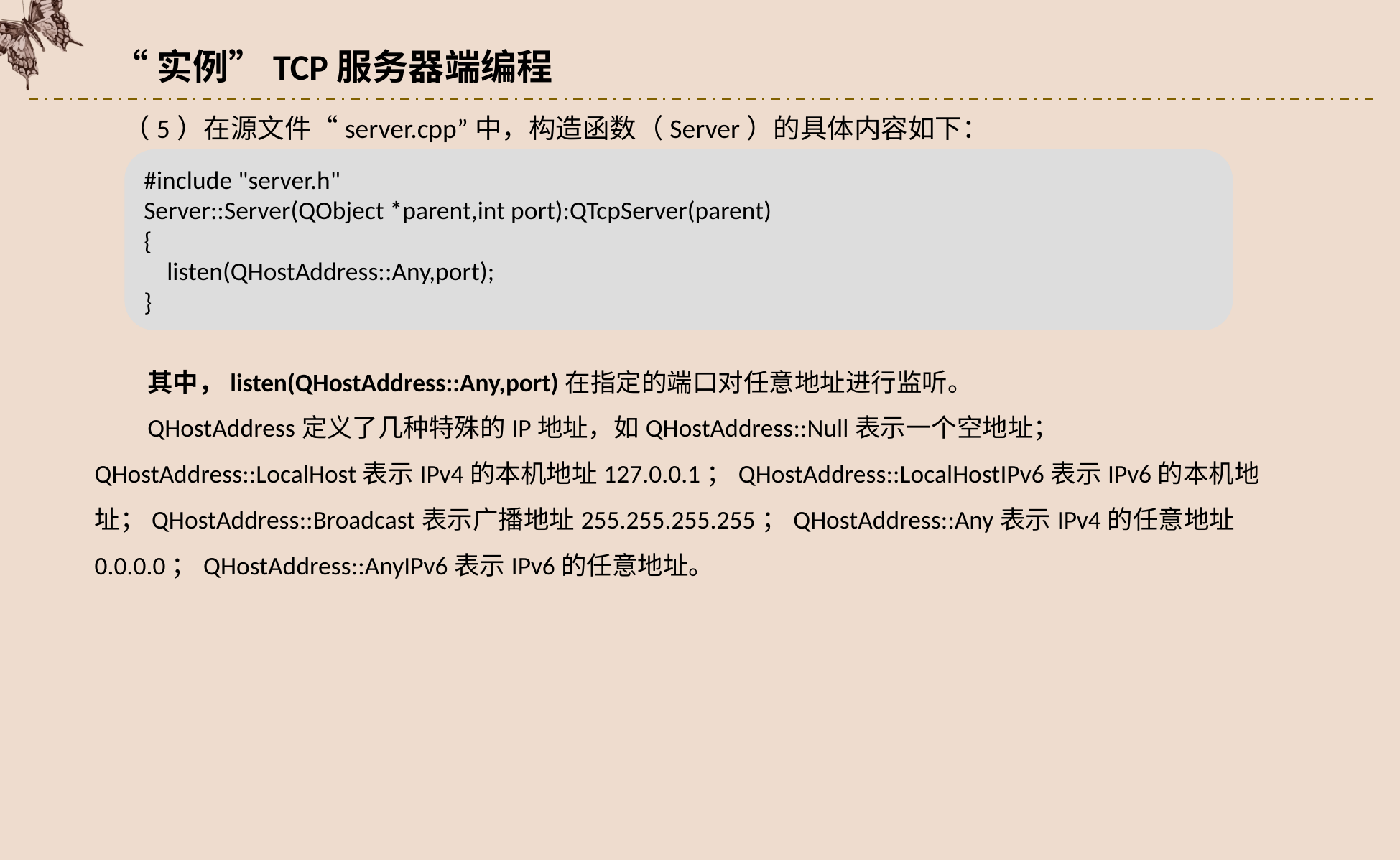

“实例”TCP服务器端编程
（5）在源文件“server.cpp”中，构造函数（Server）的具体内容如下：
#include "server.h"
Server::Server(QObject *parent,int port):QTcpServer(parent)
{
    listen(QHostAddress::Any,port);
}
其中，listen(QHostAddress::Any,port)在指定的端口对任意地址进行监听。
QHostAddress定义了几种特殊的IP地址，如QHostAddress::Null表示一个空地址；QHostAddress::LocalHost表示IPv4的本机地址127.0.0.1；QHostAddress::LocalHostIPv6表示IPv6的本机地址；QHostAddress::Broadcast表示广播地址255.255.255.255；QHostAddress::Any表示IPv4的任意地址0.0.0.0；QHostAddress::AnyIPv6表示IPv6的任意地址。